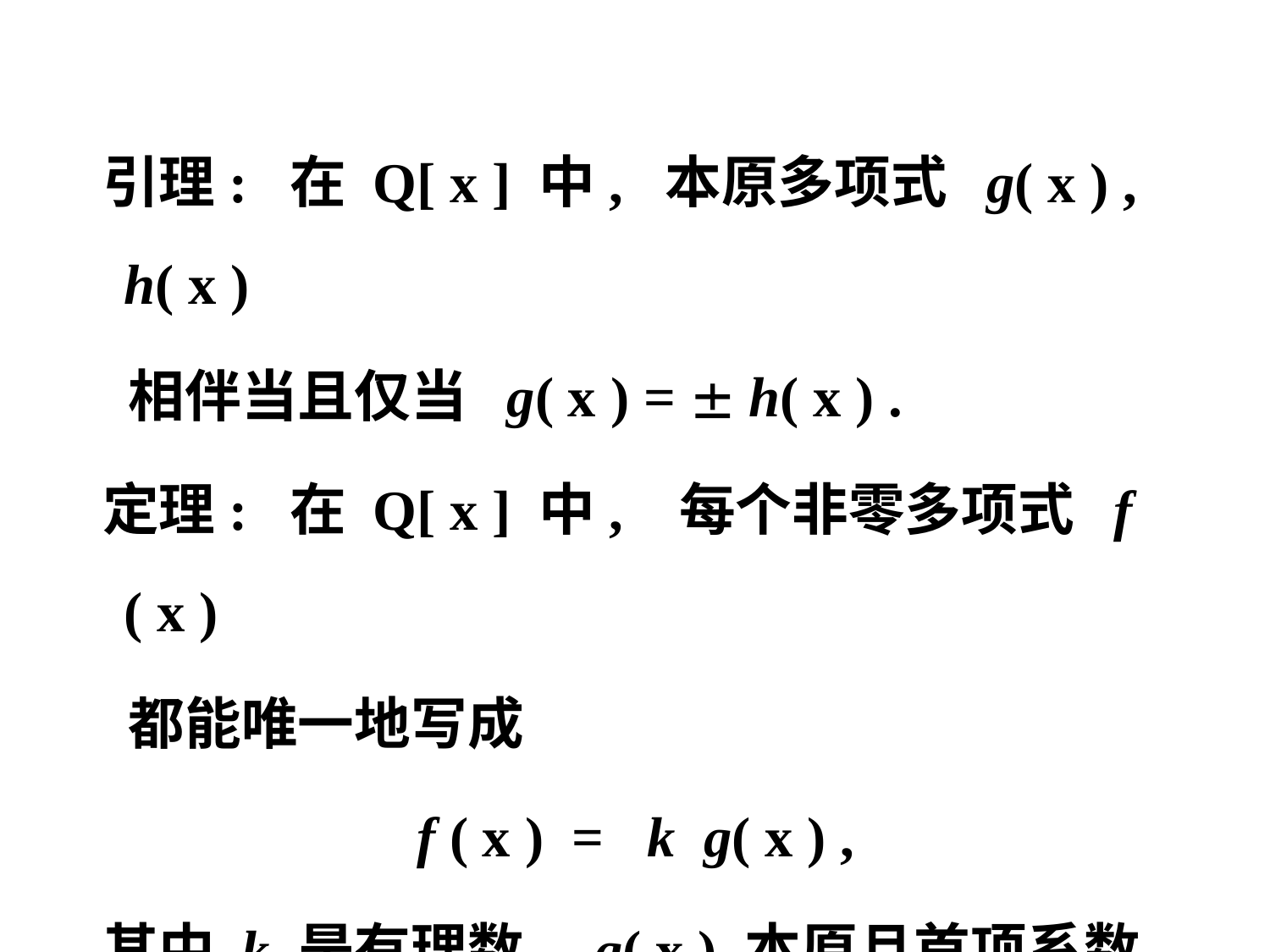

引理:  在 Q[ x ] 中,  本原多项式  g( x ) , h( x )
   相伴当且仅当  g( x ) = ± h( x ) .
 定理:  在 Q[ x ] 中,   每个非零多项式  f ( x )
   都能唯一地写成
                        f ( x )  =   k  g( x ) ,
 其中 k 是有理数,   g( x ) 本原且首项系数 > 0